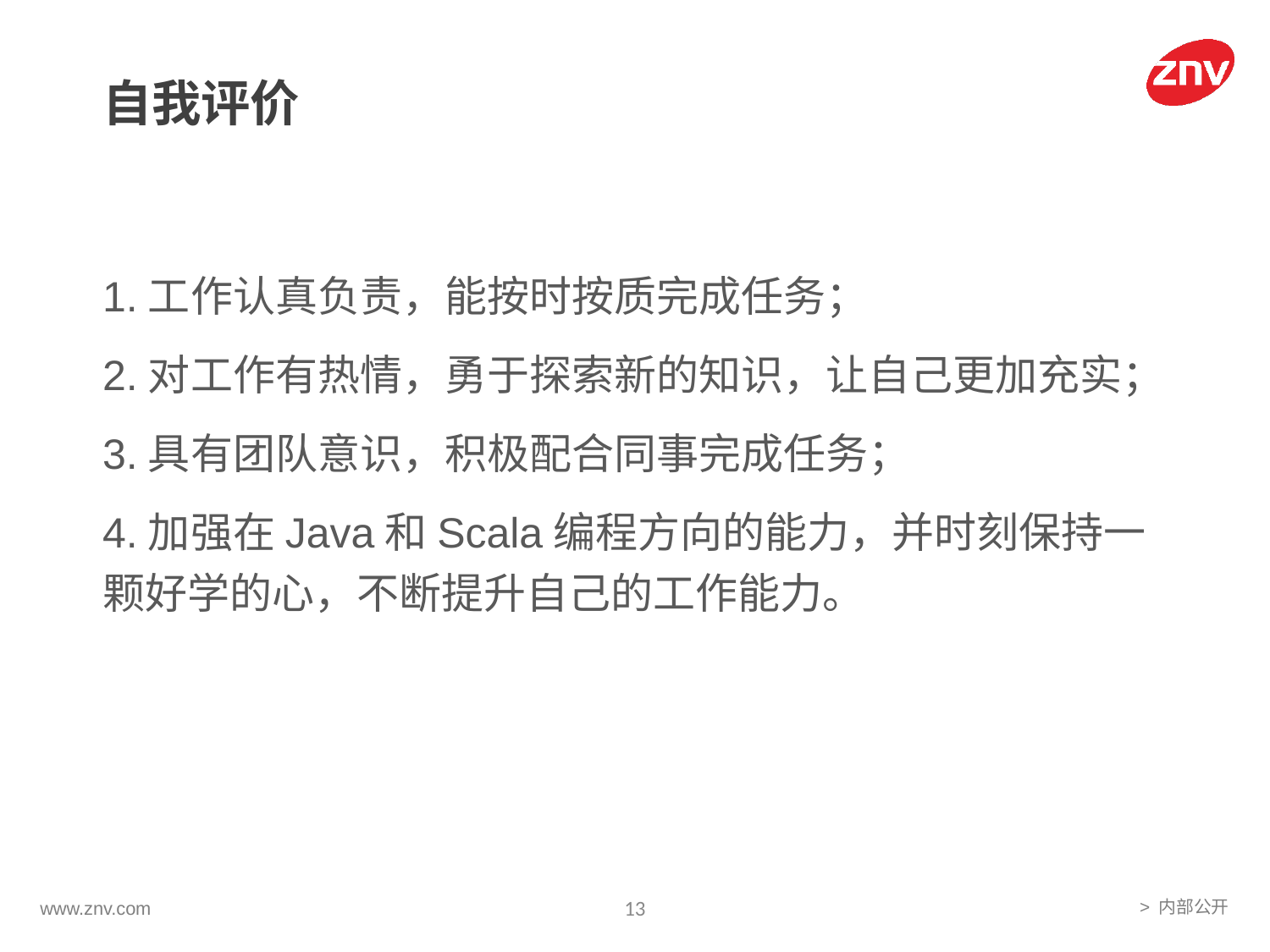

# 自我评价
1.工作认真负责，能按时按质完成任务；
2.对工作有热情，勇于探索新的知识，让自己更加充实；
3.具有团队意识，积极配合同事完成任务；
4.加强在Java和Scala编程方向的能力，并时刻保持一颗好学的心，不断提升自己的工作能力。

13